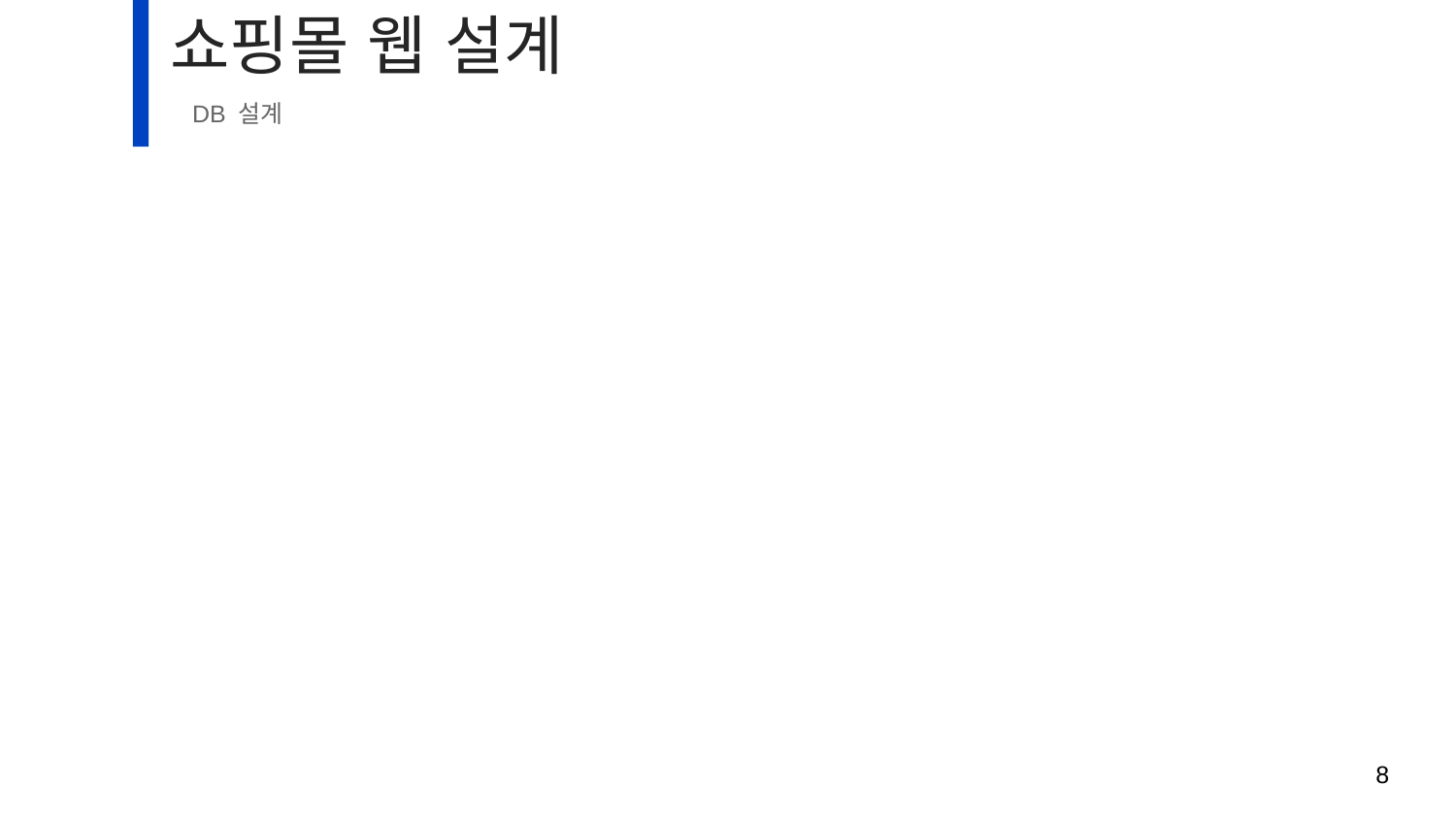

# 쇼핑몰 웹 설계
DB 설계
8